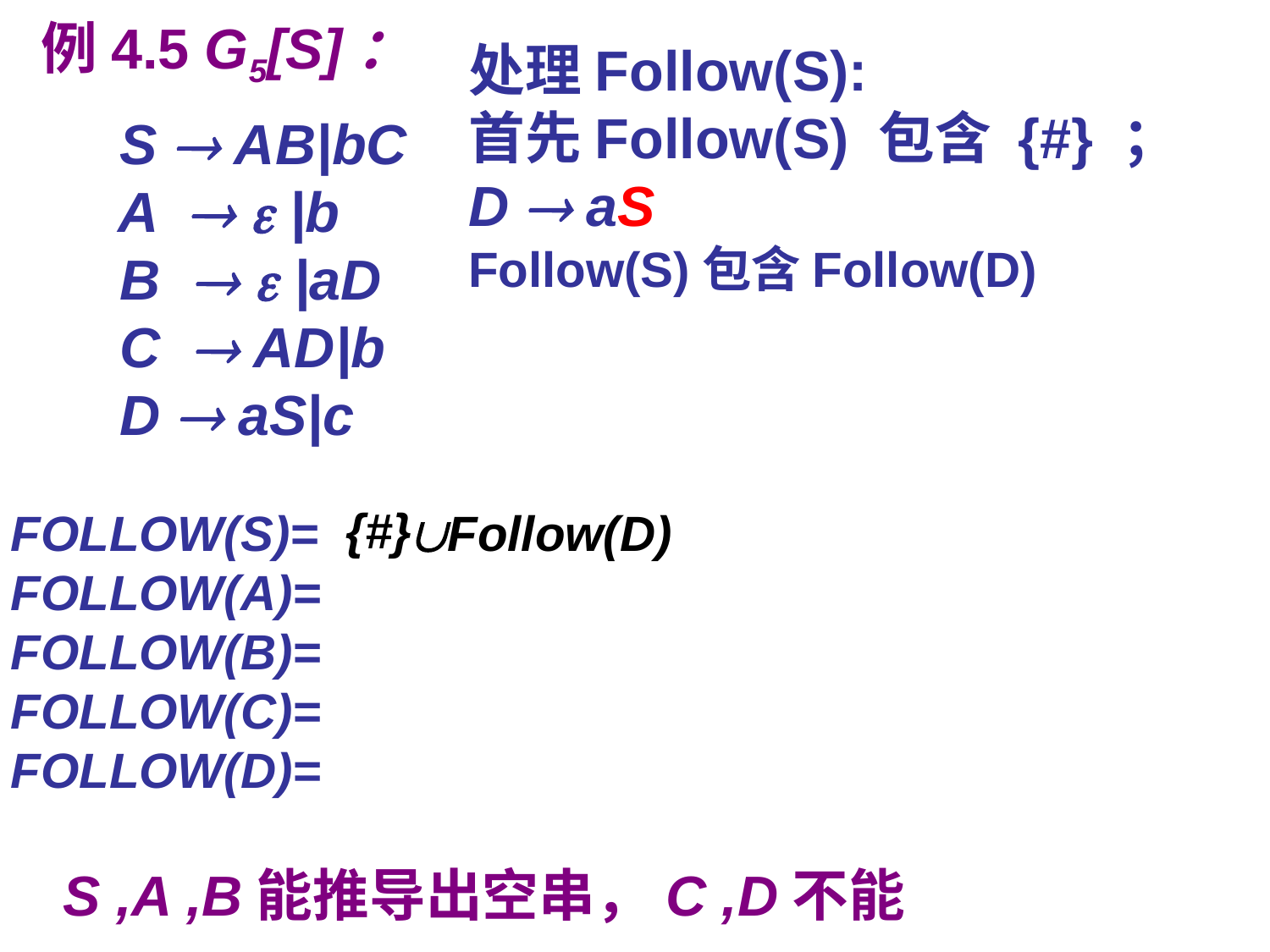

例4.5 G5[S]：

           S → AB|bC	         	 A  → ε |b
	 B  → ε |aD
	 C  → AD|b
	 D → aS|c
处理Follow(S):
首先Follow(S) 包含 {#} ；
D → aS
Follow(S)包含Follow(D)

{#}
FOLLOW(S)=
FOLLOW(A)=
FOLLOW(B)=
FOLLOW(C)=
FOLLOW(D)=
∪Follow(D)
 S ,A ,B能推导出空串，C ,D不能